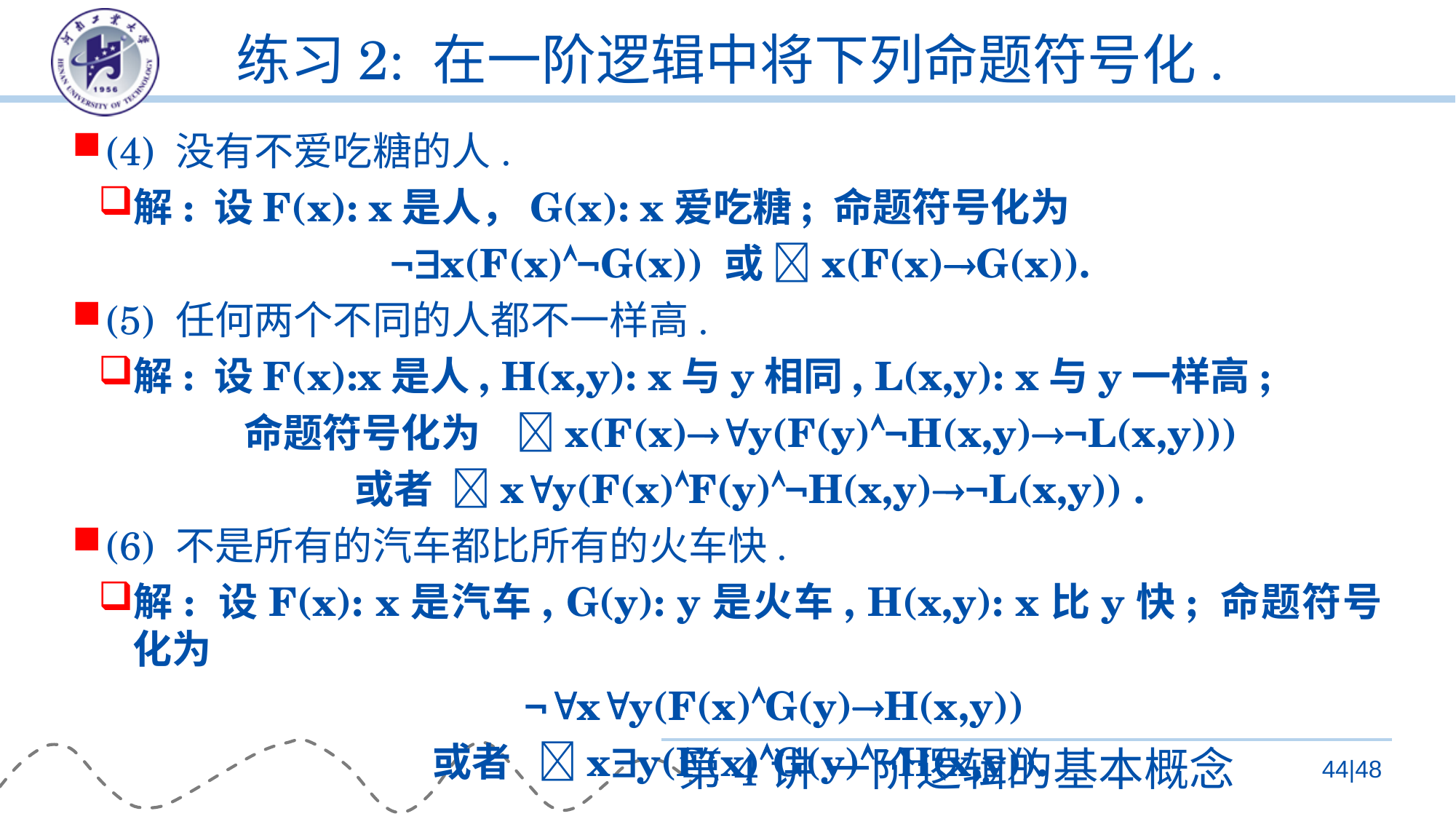

# 练习2: 在一阶逻辑中将下列命题符号化.
(4) 没有不爱吃糖的人.
解: 设F(x): x是人，G(x): x爱吃糖; 命题符号化为
¬∃x(F(x)∧¬G(x)) 或 ∀x(F(x)→G(x)).
(5) 任何两个不同的人都不一样高.
解: 设F(x):x是人, H(x,y): x与y相同, L(x,y): x与y一样高;
命题符号化为    ∀x(F(x)→∀y(F(y)∧¬H(x,y)→¬L(x,y)))
 或者  ∀x∀y(F(x)∧F(y)∧¬H(x,y)→¬L(x,y)) .
(6) 不是所有的汽车都比所有的火车快.
解: 设F(x): x是汽车, G(y): y是火车, H(x,y): x比y快; 命题符号化为
       ¬∀x∀y(F(x)∧G(y)→H(x,y))
或者   ∃x∃y(F(x)∧G(y)∧¬H(x,y)).
第4讲 一阶逻辑的基本概念
44|48